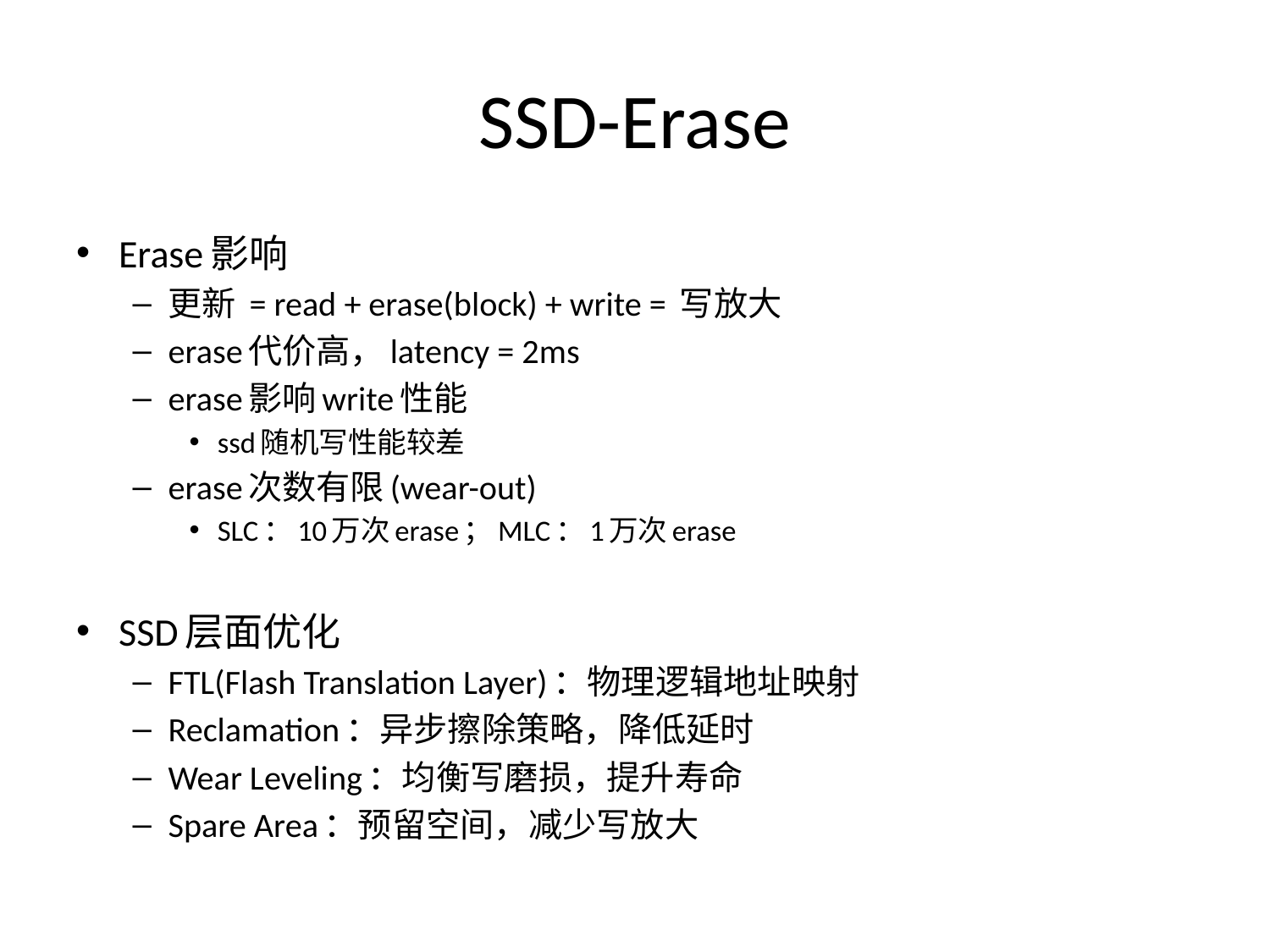

# SSD-Erase
Erase影响
更新 = read + erase(block) + write = 写放大
erase代价高，latency = 2ms
erase影响write性能
ssd随机写性能较差
erase次数有限(wear-out)
SLC：10万次erase；MLC：1万次erase

SSD层面优化
FTL(Flash Translation Layer)：物理逻辑地址映射
Reclamation：异步擦除策略，降低延时
Wear Leveling：均衡写磨损，提升寿命
Spare Area：预留空间，减少写放大